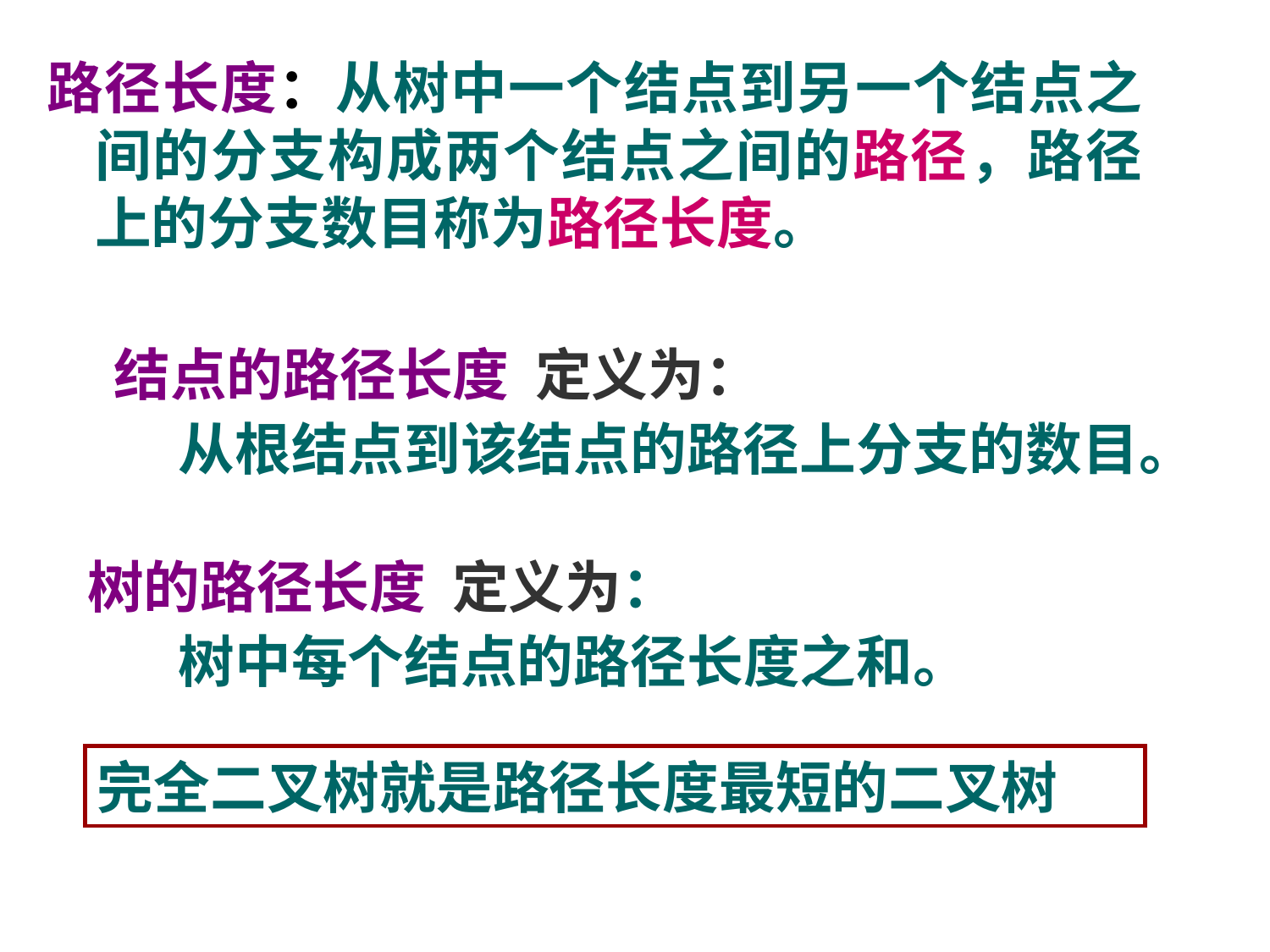

路径长度：从树中一个结点到另一个结点之间的分支构成两个结点之间的路径，路径上的分支数目称为路径长度。
 结点的路径长度  定义为：
      从根结点到该结点的路径上分支的数目。
树的路径长度  定义为：
      树中每个结点的路径长度之和。
完全二叉树就是路径长度最短的二叉树